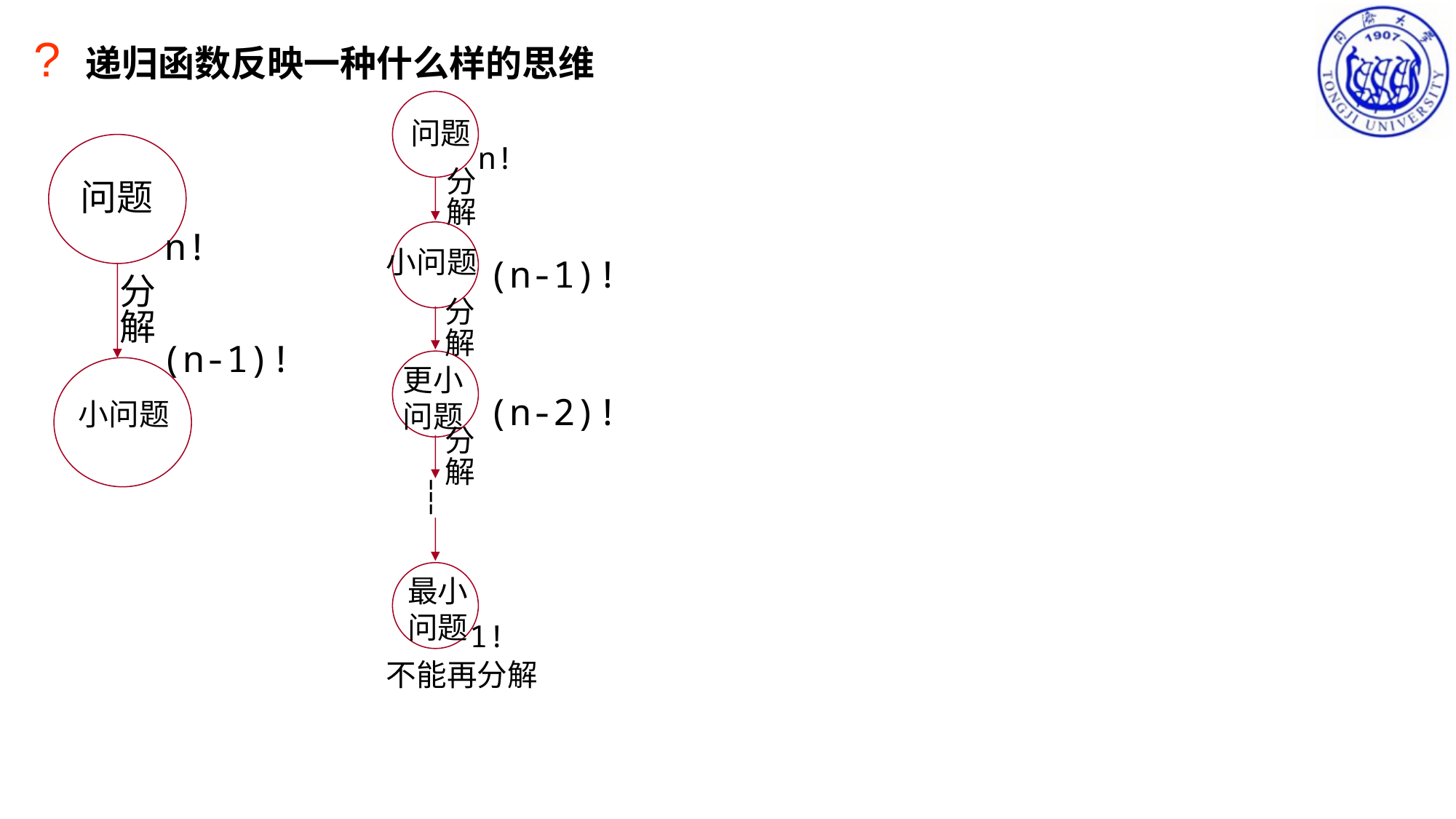

? 递归函数反映一种什么样的思维

问题

n!
分
解
问题

n!
小问题
(n-1)!

分
解
分
解

(n-1)!

更小
问题

小问题
(n-2)!
分
解

┆

最小
问题
1!
不能再分解